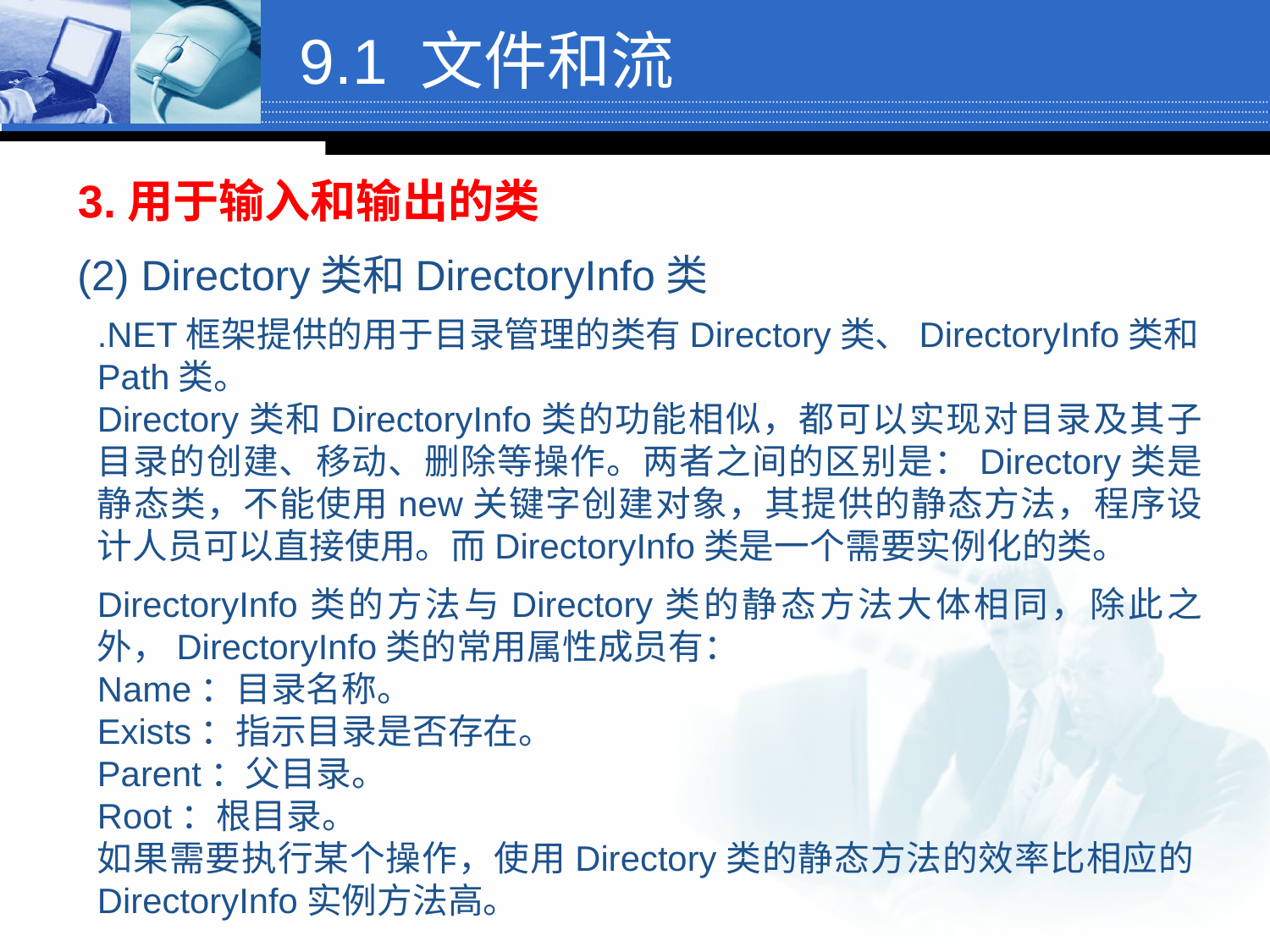

# 9.1 文件和流
3.用于输入和输出的类
(2) Directory类和DirectoryInfo类
.NET框架提供的用于目录管理的类有Directory类、DirectoryInfo类和Path类。
Directory类和DirectoryInfo类的功能相似，都可以实现对目录及其子目录的创建、移动、删除等操作。两者之间的区别是：Directory类是静态类，不能使用new关键字创建对象，其提供的静态方法，程序设计人员可以直接使用。而DirectoryInfo类是一个需要实例化的类。

DirectoryInfo类的方法与Directory类的静态方法大体相同，除此之外，DirectoryInfo类的常用属性成员有：
Name：目录名称。
Exists：指示目录是否存在。
Parent：父目录。
Root：根目录。
如果需要执行某个操作，使用Directory类的静态方法的效率比相应的DirectoryInfo实例方法高。